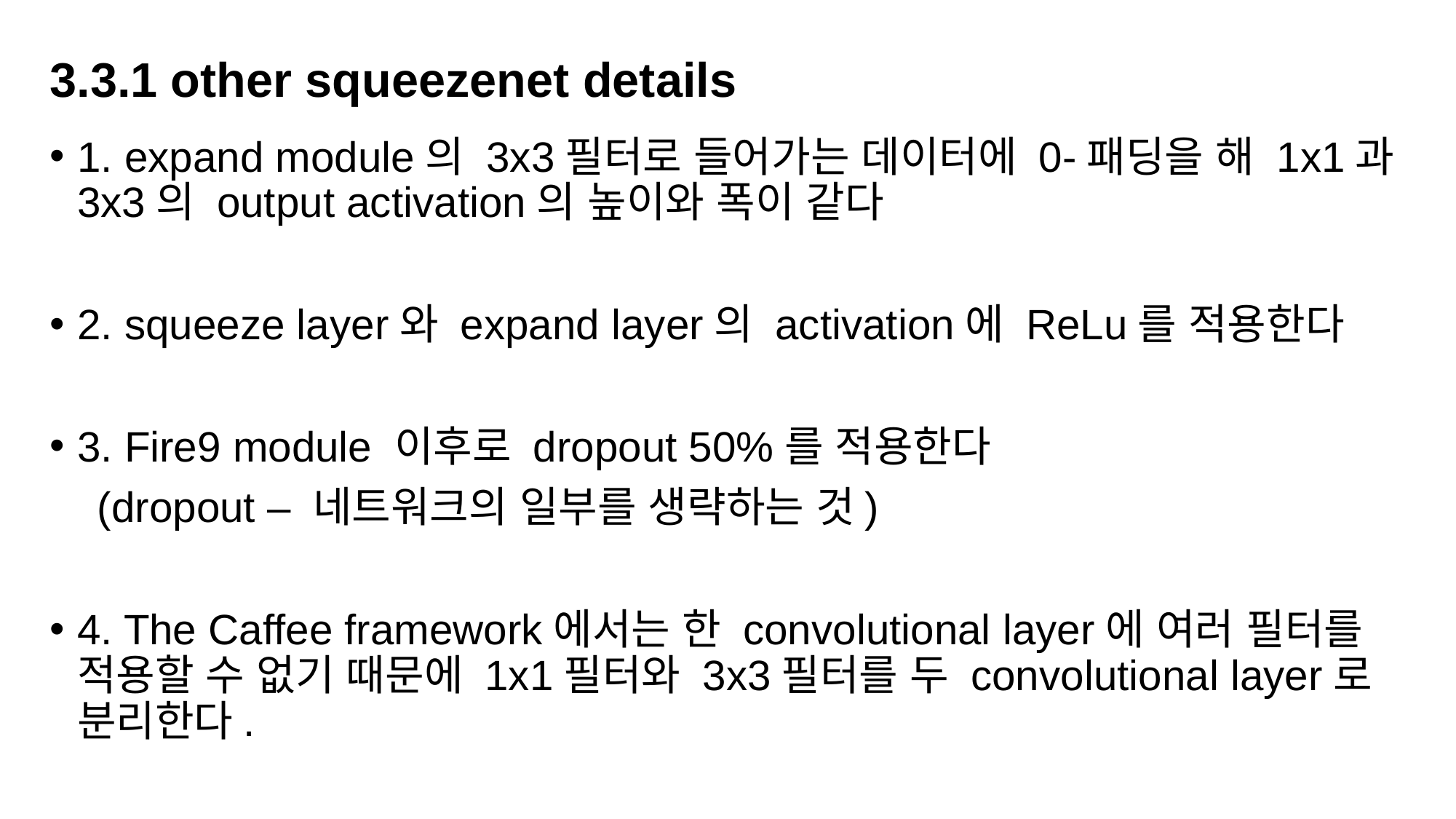

# 3.3.1 other squeezenet details
1. expand module의 3x3필터로 들어가는 데이터에 0-패딩을 해 1x1과 3x3의 output activation의 높이와 폭이 같다

2. squeeze layer와 expand layer의 activation에 ReLu를 적용한다

3. Fire9 module 이후로 dropout 50%를 적용한다
    (dropout – 네트워크의 일부를 생략하는 것)

4. The Caffee framework에서는 한 convolutional layer에 여러 필터를 적용할 수 없기 때문에 1x1필터와 3x3필터를 두 convolutional layer로 분리한다.